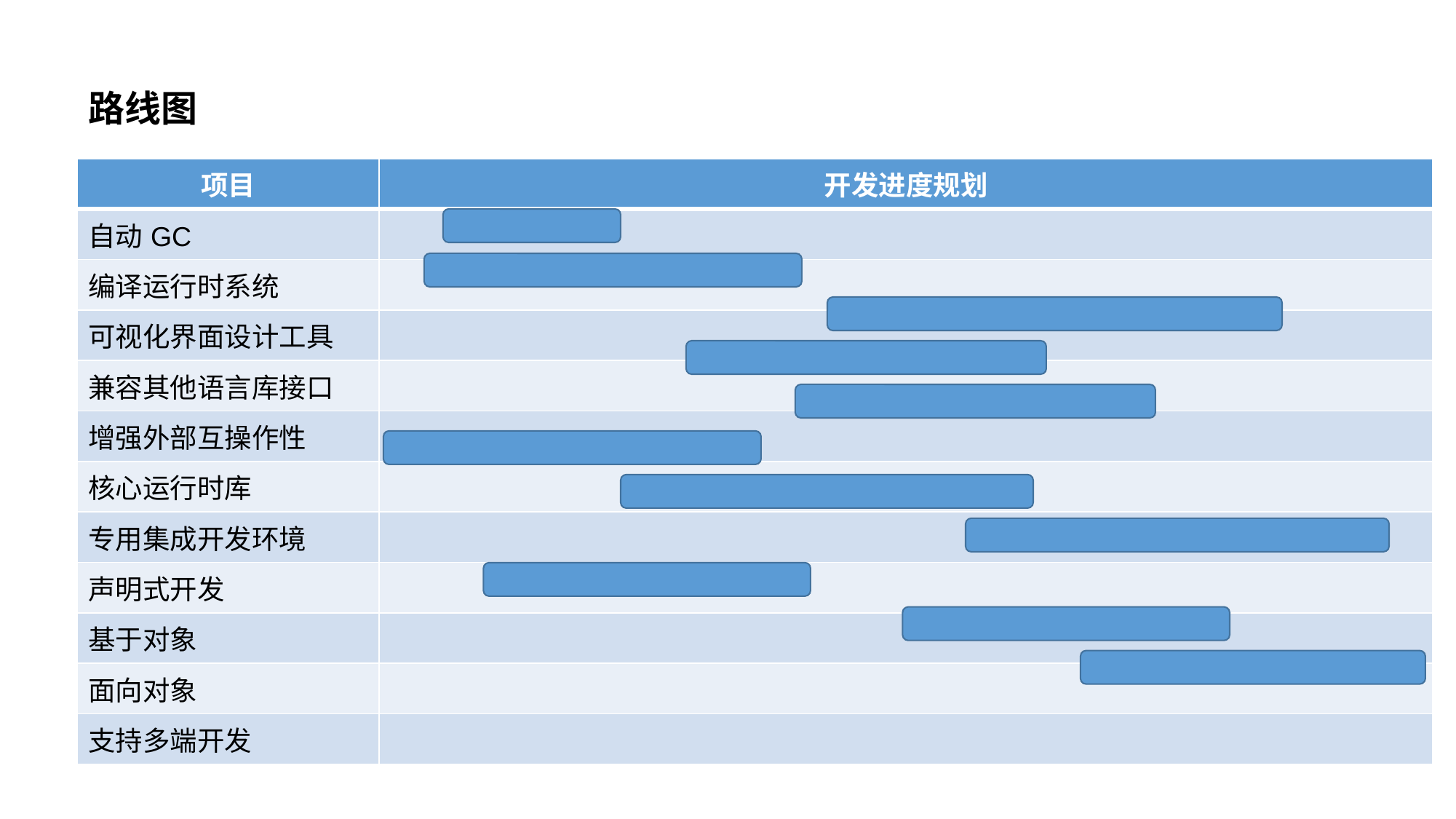

# 路线图
| 项目 | 开发进度规划 |
| --- | --- |
| 自动GC |  |
| 编译运行时系统 |  |
| 可视化界面设计工具 |  |
| 兼容其他语言库接口 |  |
| 增强外部互操作性 |  |
| 核心运行时库 |  |
| 专用集成开发环境 |  |
| 声明式开发 |  |
| 基于对象 |  |
| 面向对象 |  |
| 支持多端开发 |  |